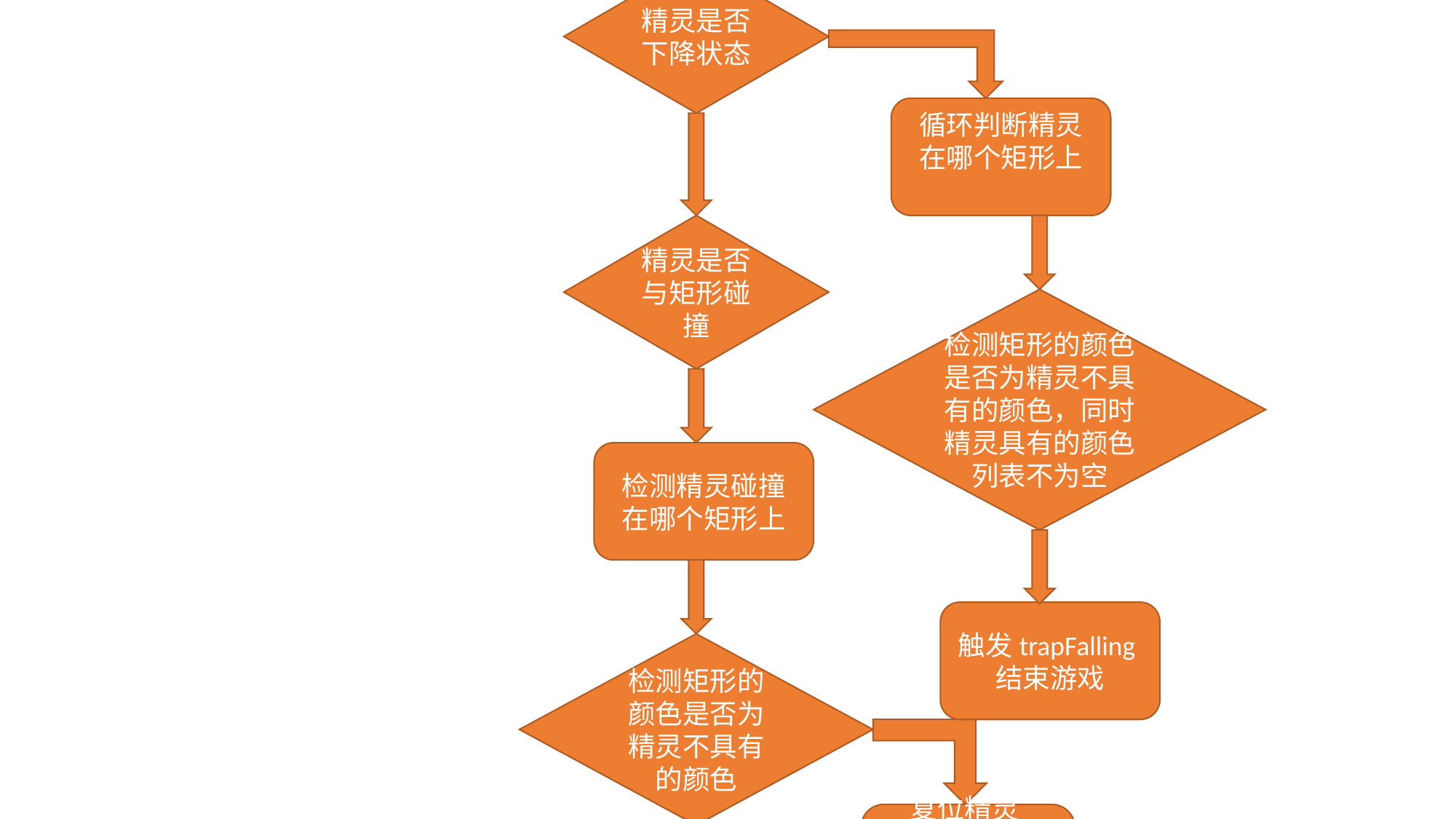

游戏循环执行fallOnLedge行为

精灵是否下降状态

循环判断精灵在哪个矩形上

精灵是否与矩形碰撞

检测矩形的颜色是否为精灵不具有的颜色，同时精灵具有的颜色列表不为空

检测精灵碰撞在哪个矩形上

触发trapFalling结束游戏
检测矩形的颜色是否为精灵不具有的颜色

复位精灵(top)，设置Y轴速度和tapTimes为0 ，停止下落

触发trapFalling，精灵掉落游戏结束